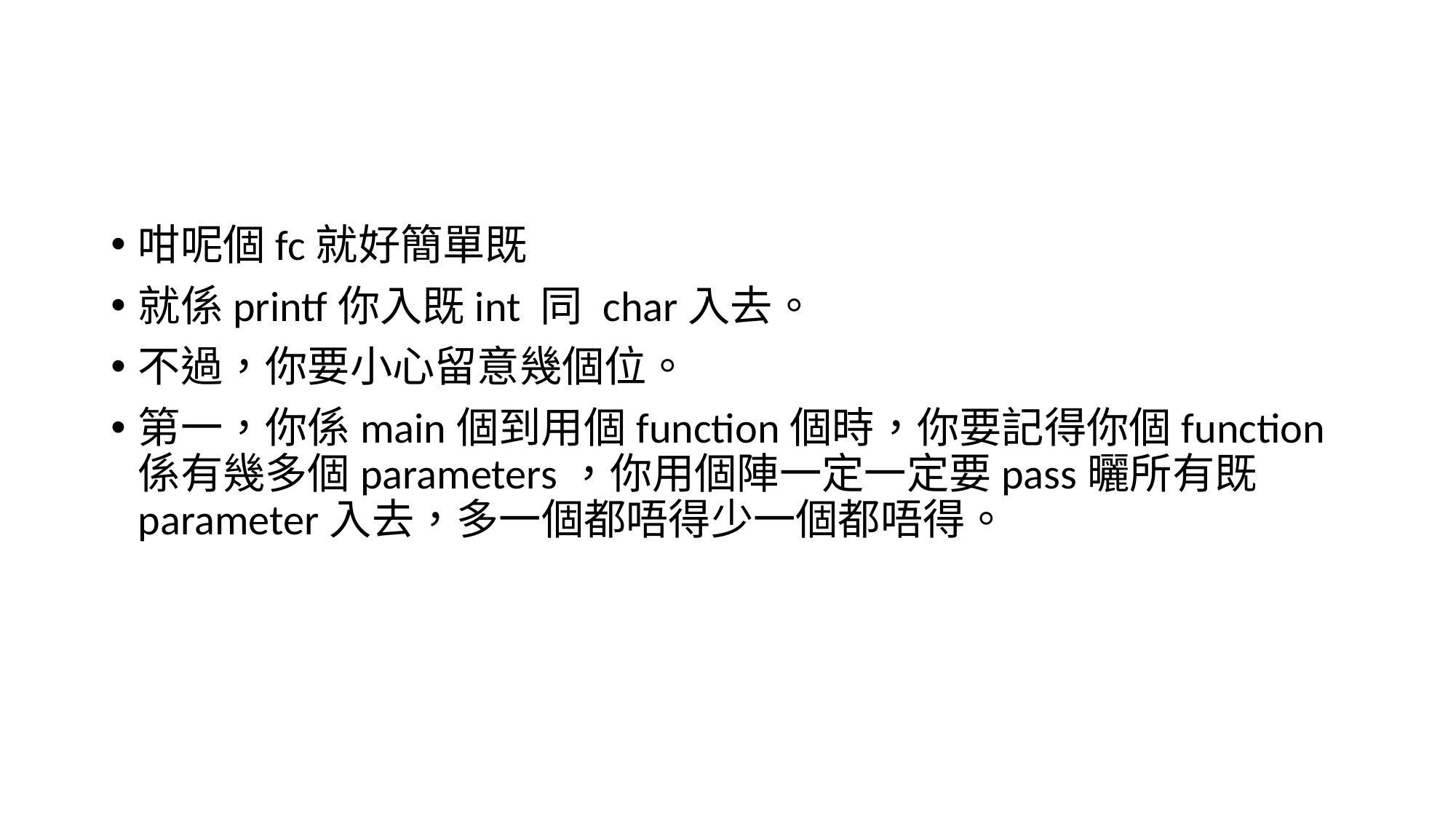

#
咁呢個fc就好簡單既
就係printf你入既int 同 char入去。
不過，你要小心留意幾個位。
第一，你係main個到用個function個時，你要記得你個function係有幾多個parameters，你用個陣一定一定要pass曬所有既parameter入去，多一個都唔得少一個都唔得。